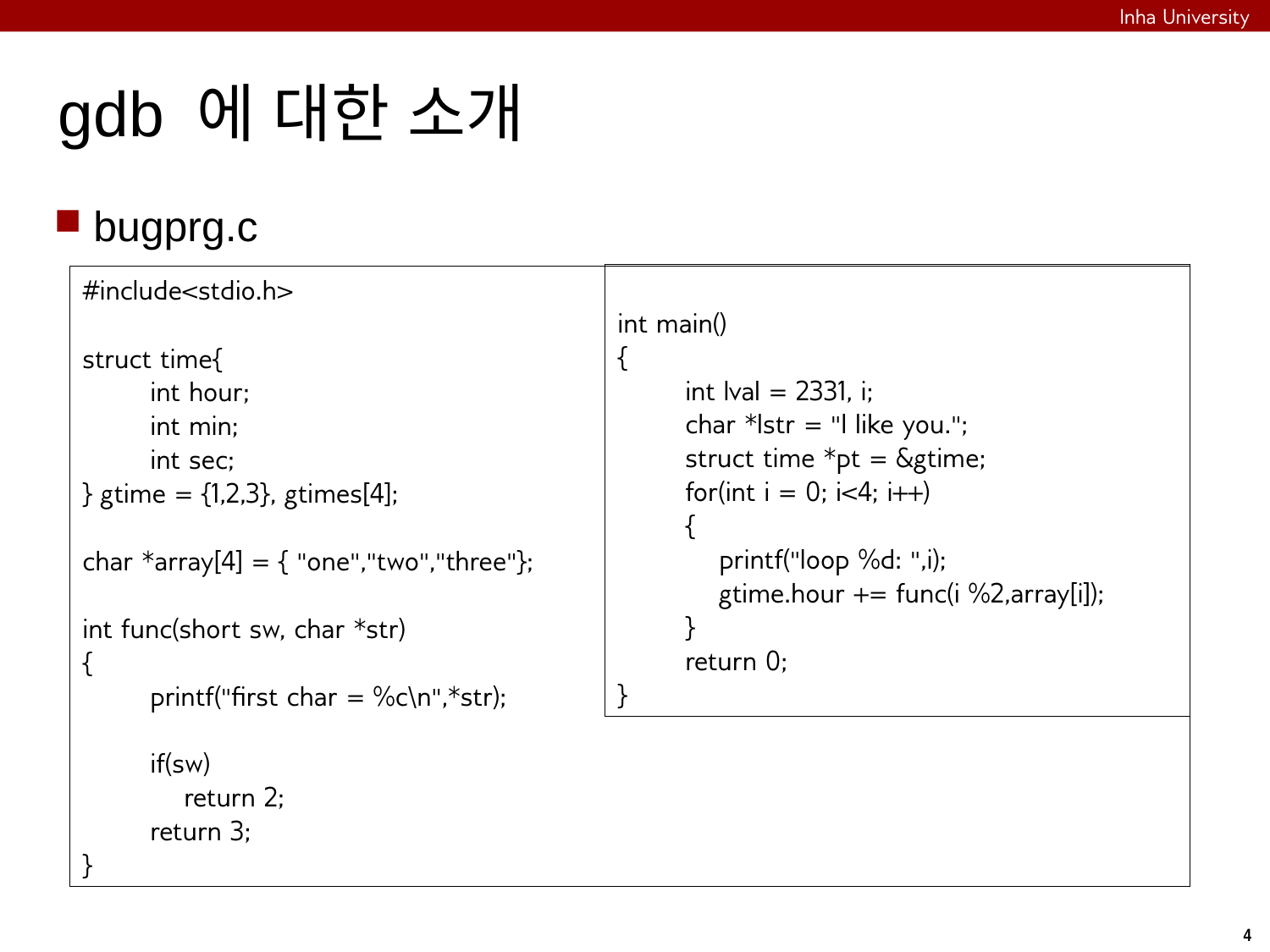

Inha University
# gdb 에 대한 소개
bugprg.c

int main()
{
        int lval = 2331, i;
        char *lstr = "I like you.";
        struct time *pt = &gtime;
        for(int i = 0; i<4; i++)
        {
            printf("loop %d: ",i);
            gtime.hour += func(i %2,array[i]);
        }
        return 0;
}
#include<stdio.h>

struct time{
        int hour;
        int min;
        int sec;
} gtime = {1,2,3}, gtimes[4];

char *array[4] = { "one","two","three"};

int func(short sw, char *str)
{
        printf("first char = %c\n",*str);

        if(sw)
            return 2;
        return 3;
}